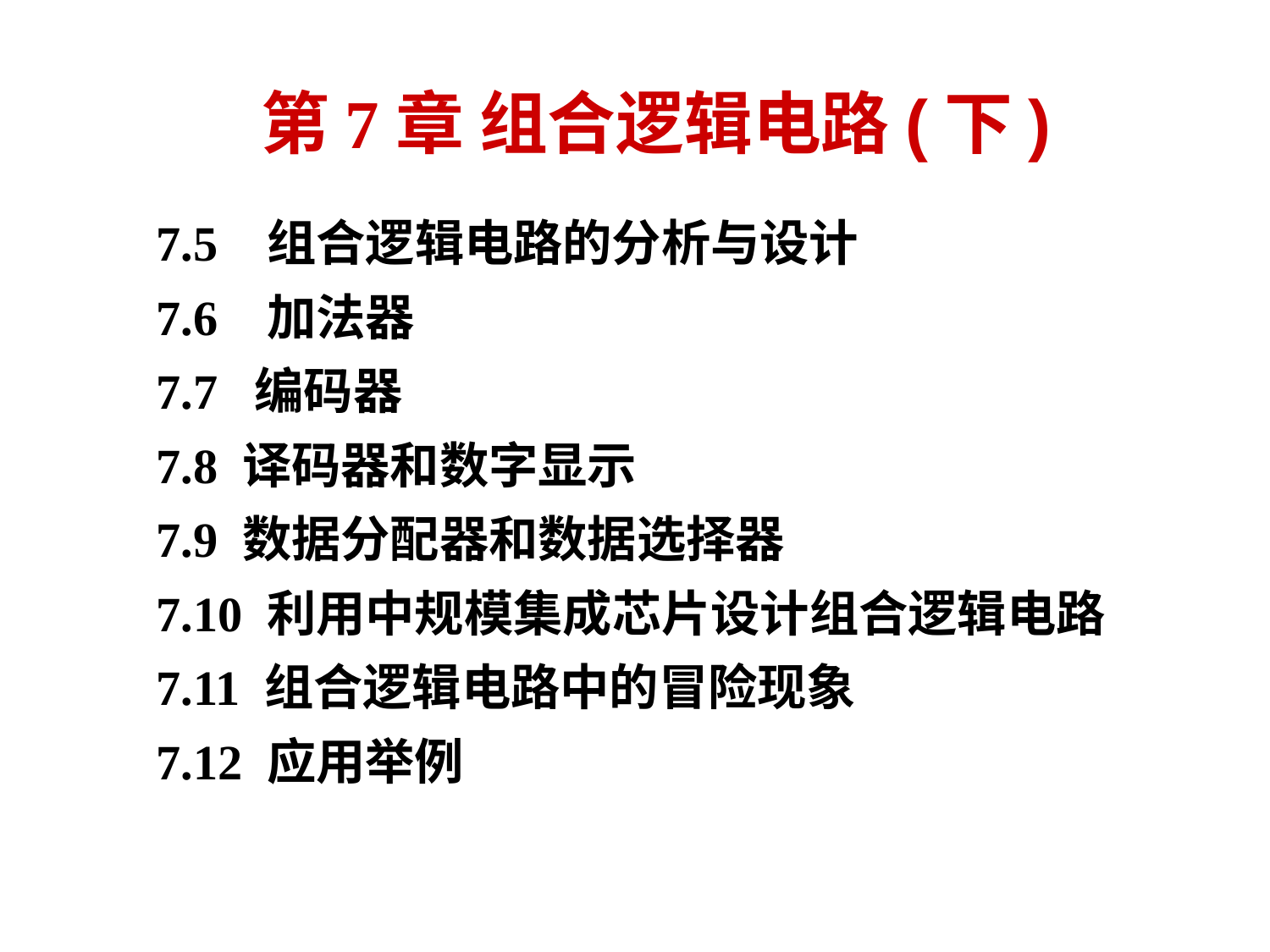

# 第7章 组合逻辑电路(下)
7.5   组合逻辑电路的分析与设计
7.6   加法器
7.7  编码器
7.8 译码器和数字显示
7.9 数据分配器和数据选择器
7.10 利用中规模集成芯片设计组合逻辑电路
7.11 组合逻辑电路中的冒险现象
7.12 应用举例